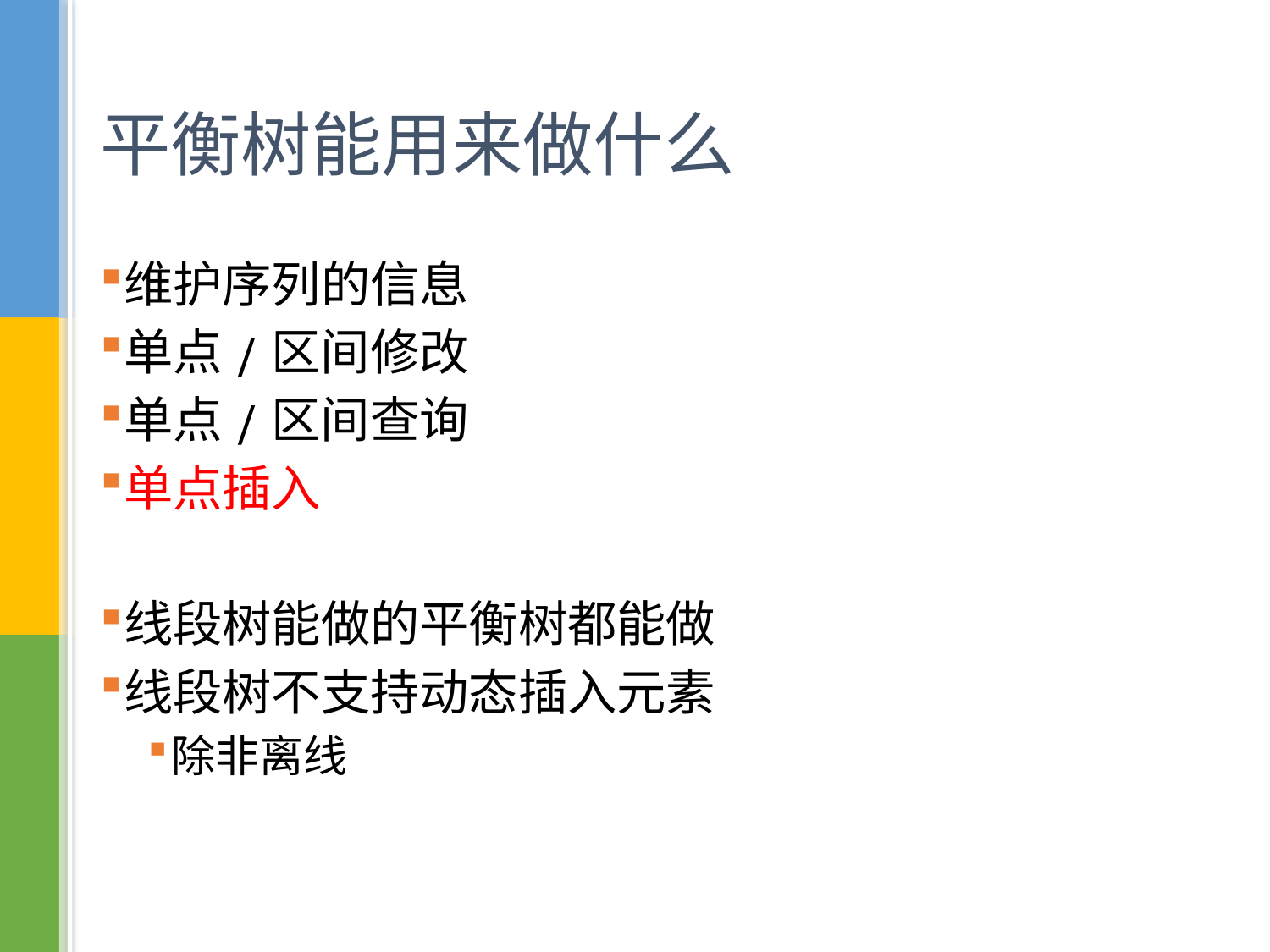

# 平衡树能用来做什么
维护序列的信息
单点/区间修改
单点/区间查询
单点插入

线段树能做的平衡树都能做
线段树不支持动态插入元素
除非离线